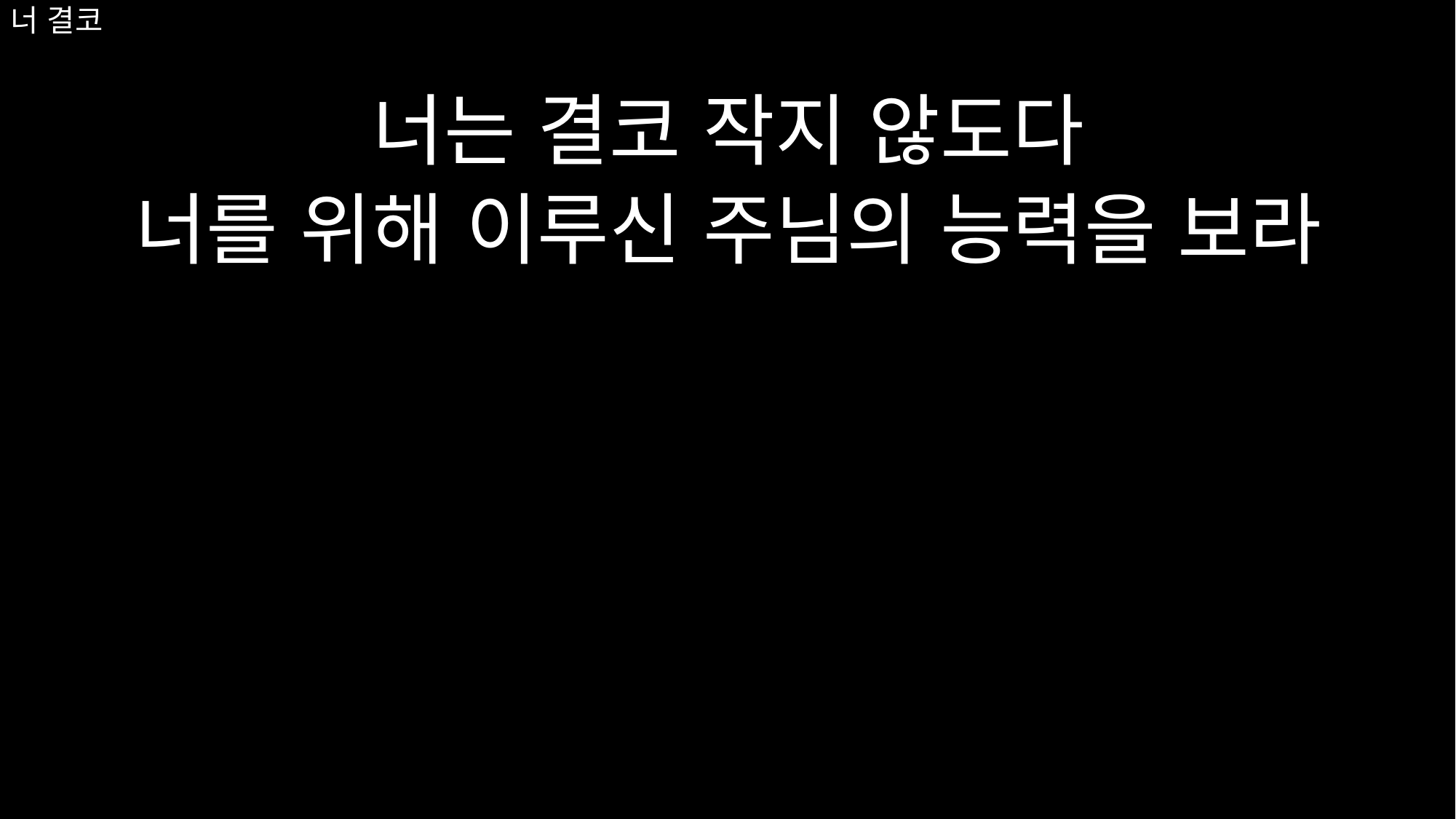

너는 결코 작지 않도다
너를 위해 이루신 주님의 능력을 보라

# 너 결코